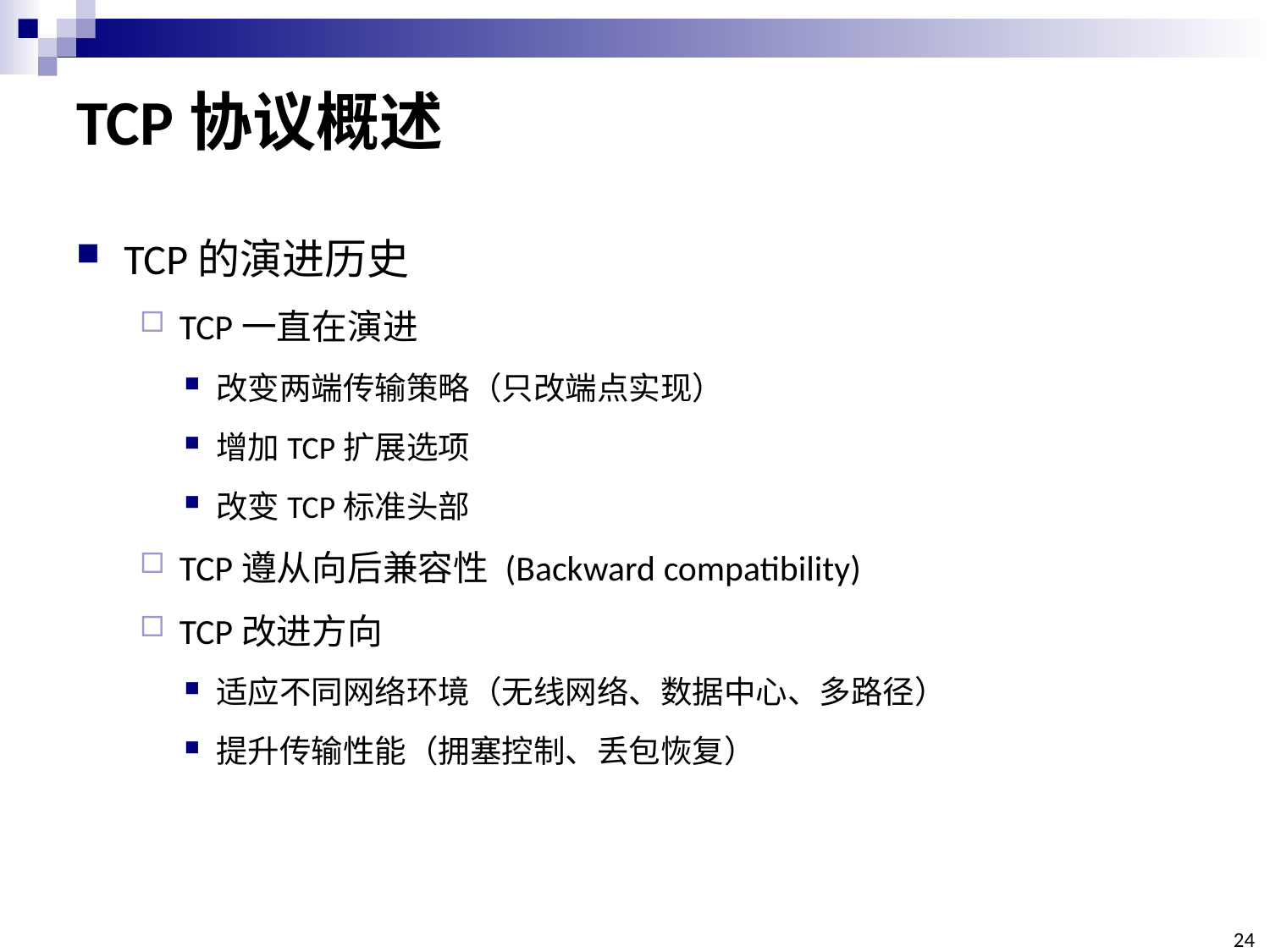

# TCP协议概述
TCP的演进历史
TCP一直在演进
改变两端传输策略（只改端点实现）
增加TCP扩展选项
改变TCP标准头部
TCP遵从向后兼容性 (Backward compatibility)
TCP改进方向
适应不同网络环境（无线网络、数据中心、多路径）
提升传输性能（拥塞控制、丢包恢复）

24